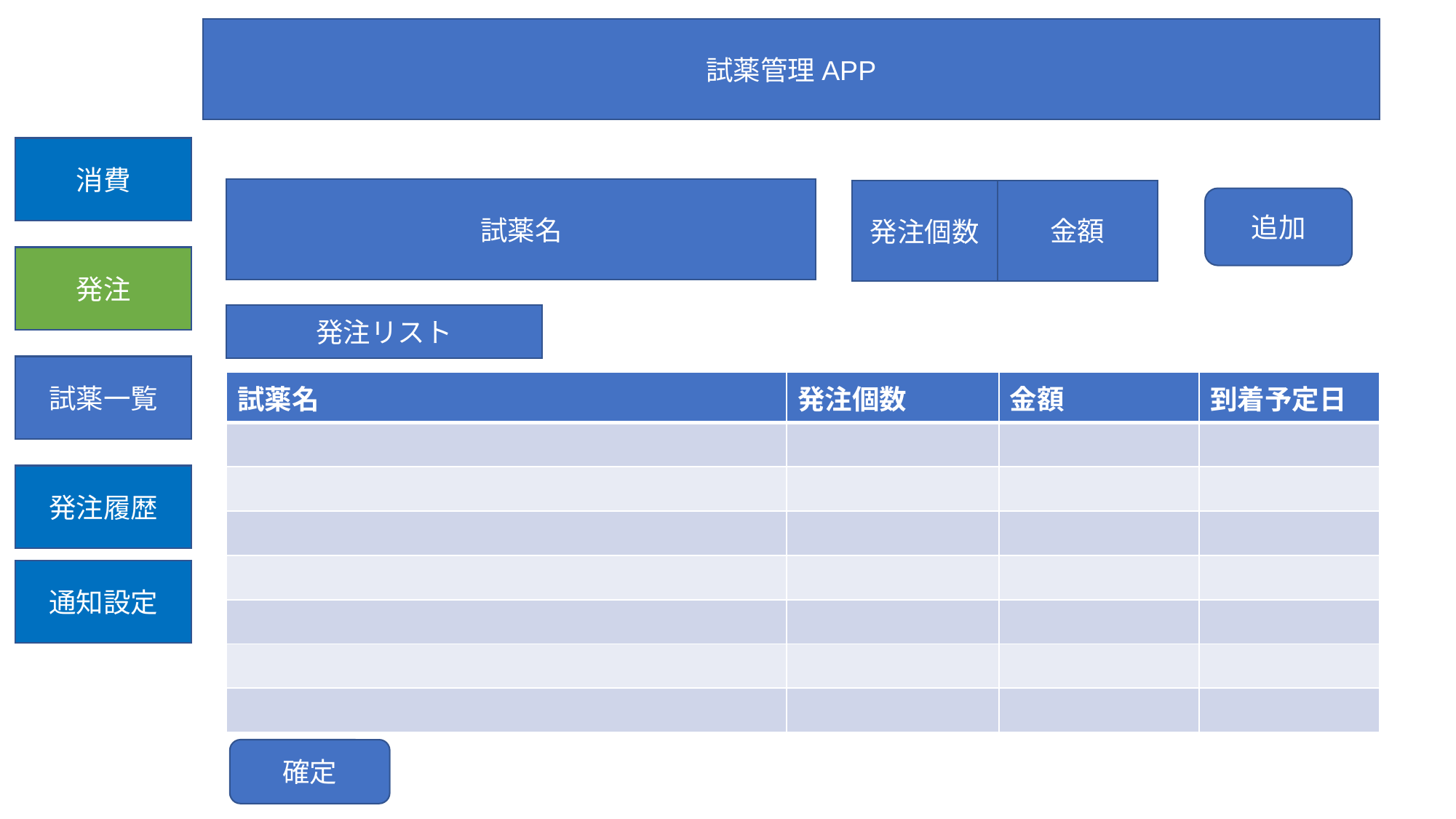

試薬管理APP
消費
試薬名
金額
発注個数
追加
発注
発注リスト
試薬一覧
| 試薬名 | 発注個数 | 金額 | 到着予定日 |
| --- | --- | --- | --- |
|  |  |  |  |
|  |  |  |  |
|  |  |  |  |
|  |  |  |  |
|  |  |  |  |
|  |  |  |  |
|  |  |  |  |
発注履歴
通知設定
確定